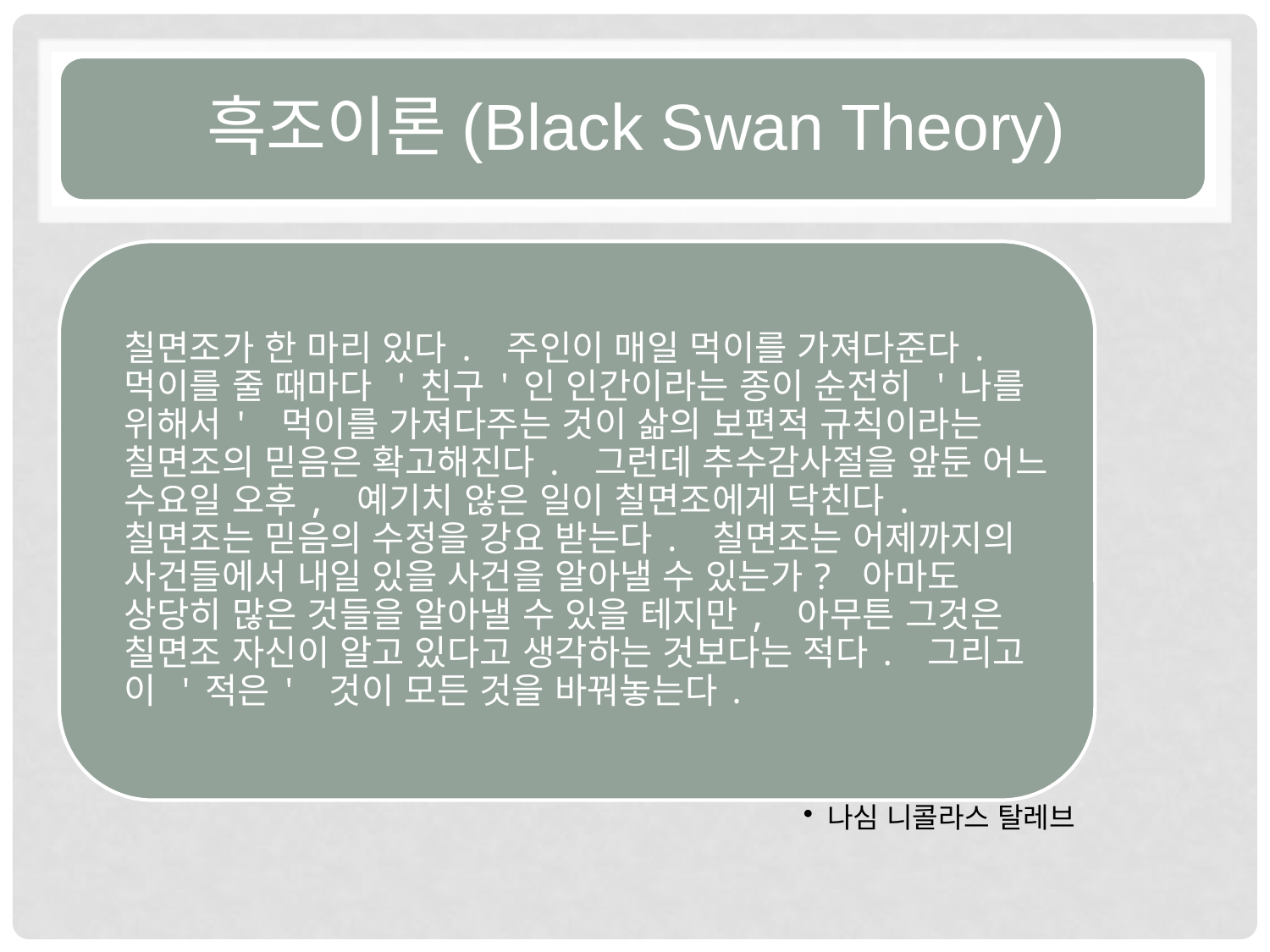

흑조이론(Black Swan Theory)

칠면조가 한 마리 있다. 주인이 매일 먹이를 가져다준다. 먹이를 줄 때마다 '친구'인 인간이라는 종이 순전히 '나를 위해서' 먹이를 가져다주는 것이 삶의 보편적 규칙이라는 칠면조의 믿음은 확고해진다. 그런데 추수감사절을 앞둔 어느 수요일 오후, 예기치 않은 일이 칠면조에게 닥친다. 칠면조는 믿음의 수정을 강요 받는다. 칠면조는 어제까지의 사건들에서 내일 있을 사건을 알아낼 수 있는가? 아마도 상당히 많은 것들을 알아낼 수 있을 테지만, 아무튼 그것은 칠면조 자신이 알고 있다고 생각하는 것보다는 적다. 그리고 이 '적은' 것이 모든 것을 바꿔놓는다.
나심 니콜라스 탈레브